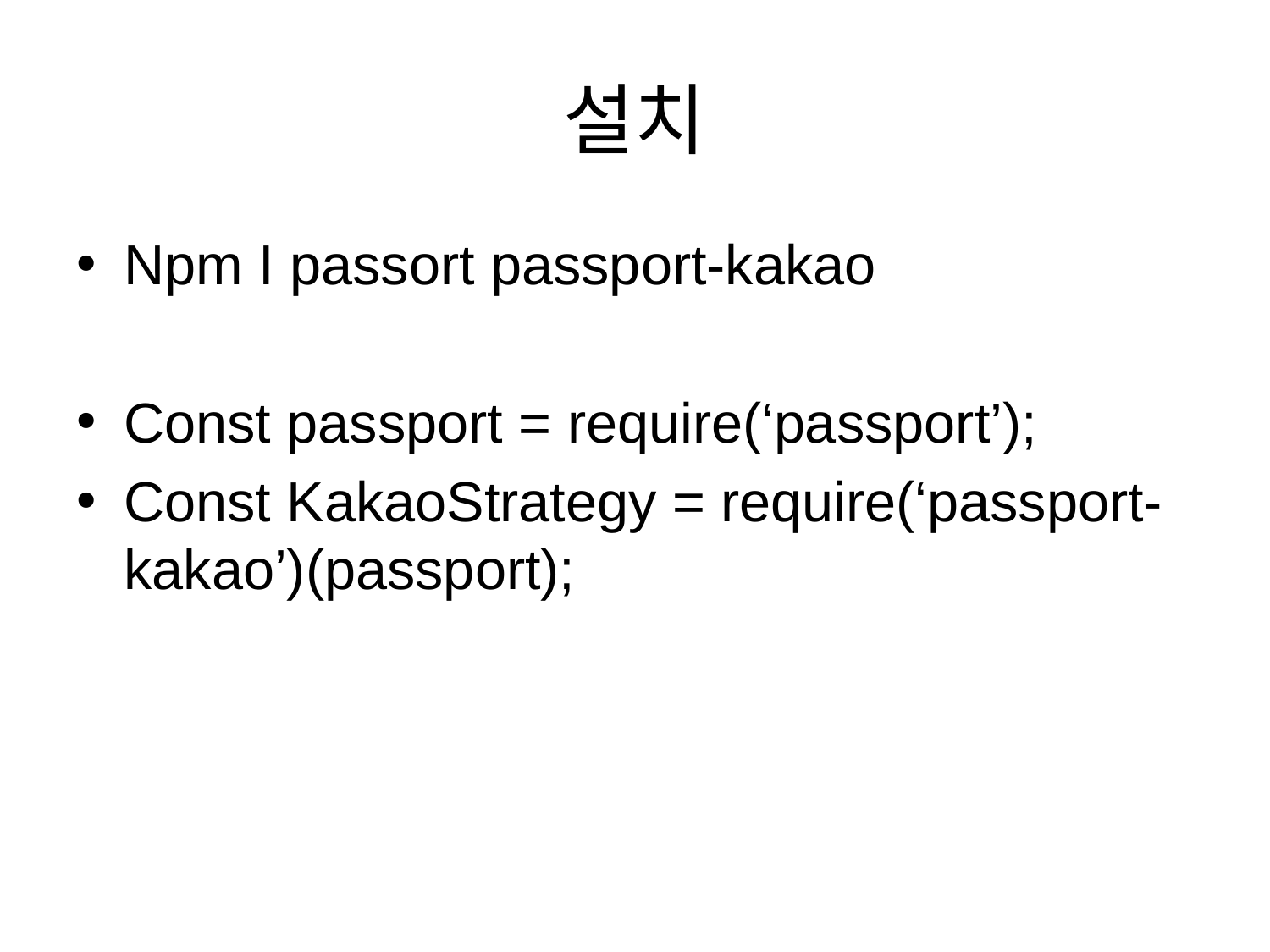

# 설치
Npm I passort passport-kakao

Const passport = require(‘passport’);
Const KakaoStrategy = require(‘passport-kakao’)(passport);